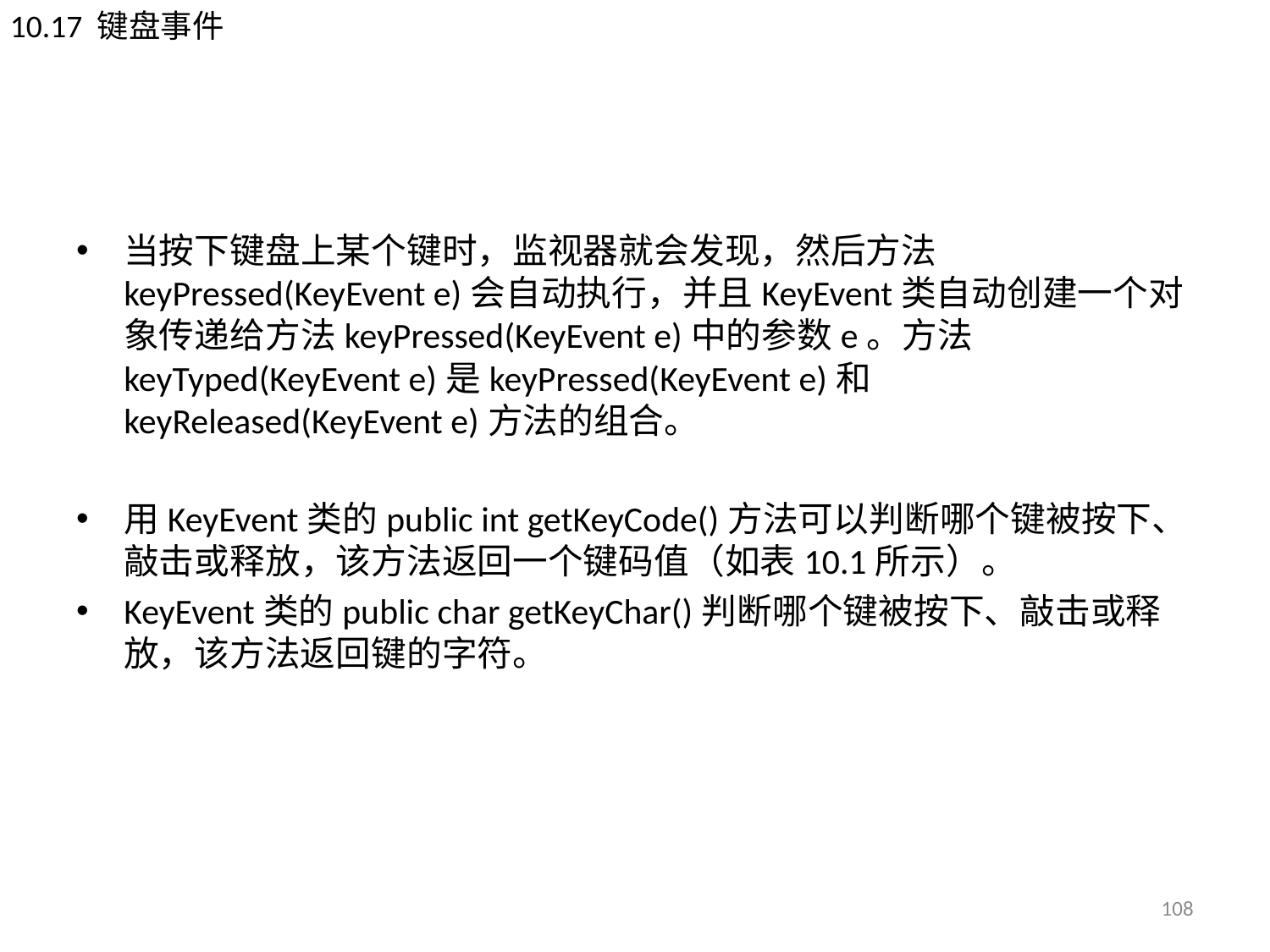

10.17 键盘事件
#
当按下键盘上某个键时，监视器就会发现，然后方法keyPressed(KeyEvent e)会自动执行，并且KeyEvent类自动创建一个对象传递给方法keyPressed(KeyEvent e)中的参数e。方法keyTyped(KeyEvent e)是keyPressed(KeyEvent e)和keyReleased(KeyEvent e)方法的组合。

用KeyEvent类的public int getKeyCode()方法可以判断哪个键被按下、敲击或释放，该方法返回一个键码值（如表10.1所示）。
KeyEvent类的public char getKeyChar()判断哪个键被按下、敲击或释放，该方法返回键的字符。

108